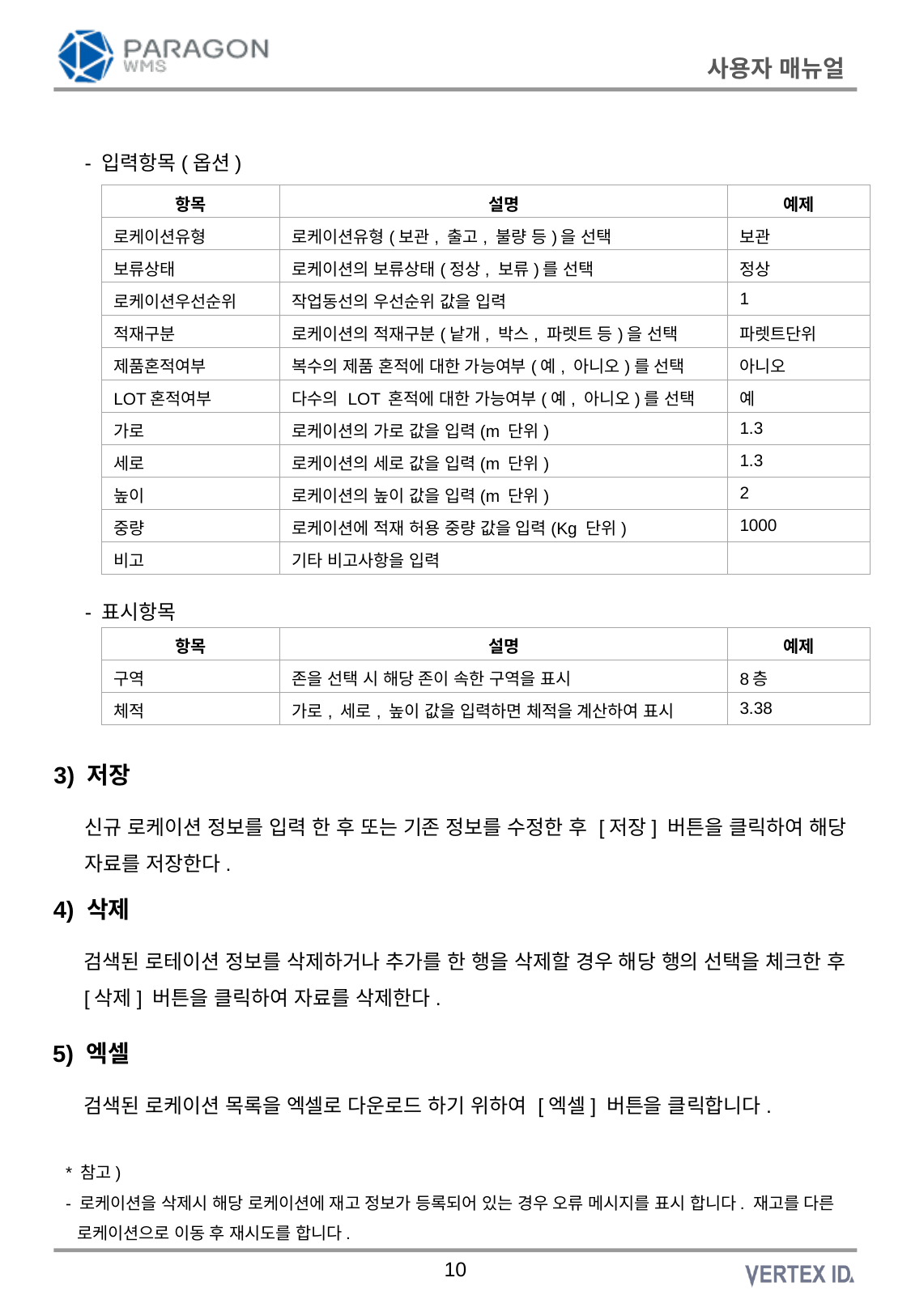

- 입력항목(옵션)
| 항목 | 설명 | 예제 |
| --- | --- | --- |
| 로케이션유형 | 로케이션유형(보관, 출고, 불량 등)을 선택 | 보관 |
| 보류상태 | 로케이션의 보류상태(정상, 보류)를 선택 | 정상 |
| 로케이션우선순위 | 작업동선의 우선순위 값을 입력 | 1 |
| 적재구분 | 로케이션의 적재구분(낱개, 박스, 파렛트 등)을 선택 | 파렛트단위 |
| 제품혼적여부 | 복수의 제품 혼적에 대한 가능여부(예, 아니오)를 선택 | 아니오 |
| LOT혼적여부 | 다수의 LOT 혼적에 대한 가능여부(예, 아니오)를 선택 | 예 |
| 가로 | 로케이션의 가로 값을 입력(m 단위) | 1.3 |
| 세로 | 로케이션의 세로 값을 입력(m 단위) | 1.3 |
| 높이 | 로케이션의 높이 값을 입력(m 단위) | 2 |
| 중량 | 로케이션에 적재 허용 중량 값을 입력(Kg 단위) | 1000 |
| 비고 | 기타 비고사항을 입력 |  |
- 표시항목
| 항목 | 설명 | 예제 |
| --- | --- | --- |
| 구역 | 존을 선택 시 해당 존이 속한 구역을 표시 | 8층 |
| 체적 | 가로, 세로, 높이 값을 입력하면 체적을 계산하여 표시 | 3.38 |
3) 저장
신규 로케이션 정보를 입력 한 후 또는 기존 정보를 수정한 후 [저장] 버튼을 클릭하여 해당 자료를 저장한다.
4) 삭제
검색된 로테이션 정보를 삭제하거나 추가를 한 행을 삭제할 경우 해당 행의 선택을 체크한 후 [삭제] 버튼을 클릭하여 자료를 삭제한다.
5) 엑셀
검색된 로케이션 목록을 엑셀로 다운로드 하기 위하여 [엑셀] 버튼을 클릭합니다.
* 참고)
- 로케이션을 삭제시 해당 로케이션에 재고 정보가 등록되어 있는 경우 오류 메시지를 표시 합니다. 재고를 다른 로케이션으로 이동 후 재시도를 합니다.